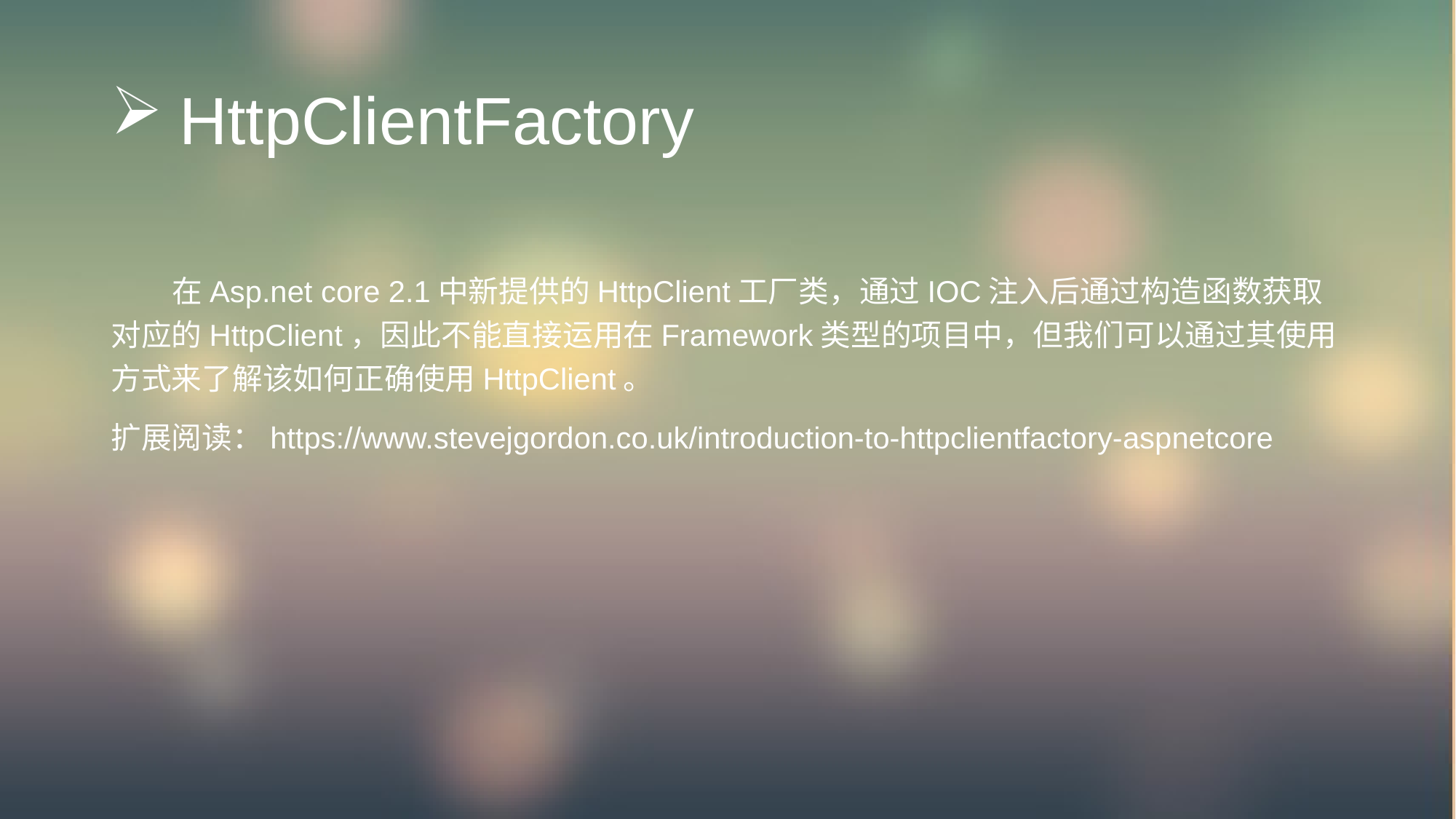

# HttpClientFactory
        在Asp.net core 2.1中新提供的HttpClient工厂类，通过IOC注入后通过构造函数获取对应的HttpClient，因此不能直接运用在Framework类型的项目中，但我们可以通过其使用方式来了解该如何正确使用HttpClient。
扩展阅读：https://www.stevejgordon.co.uk/introduction-to-httpclientfactory-aspnetcore